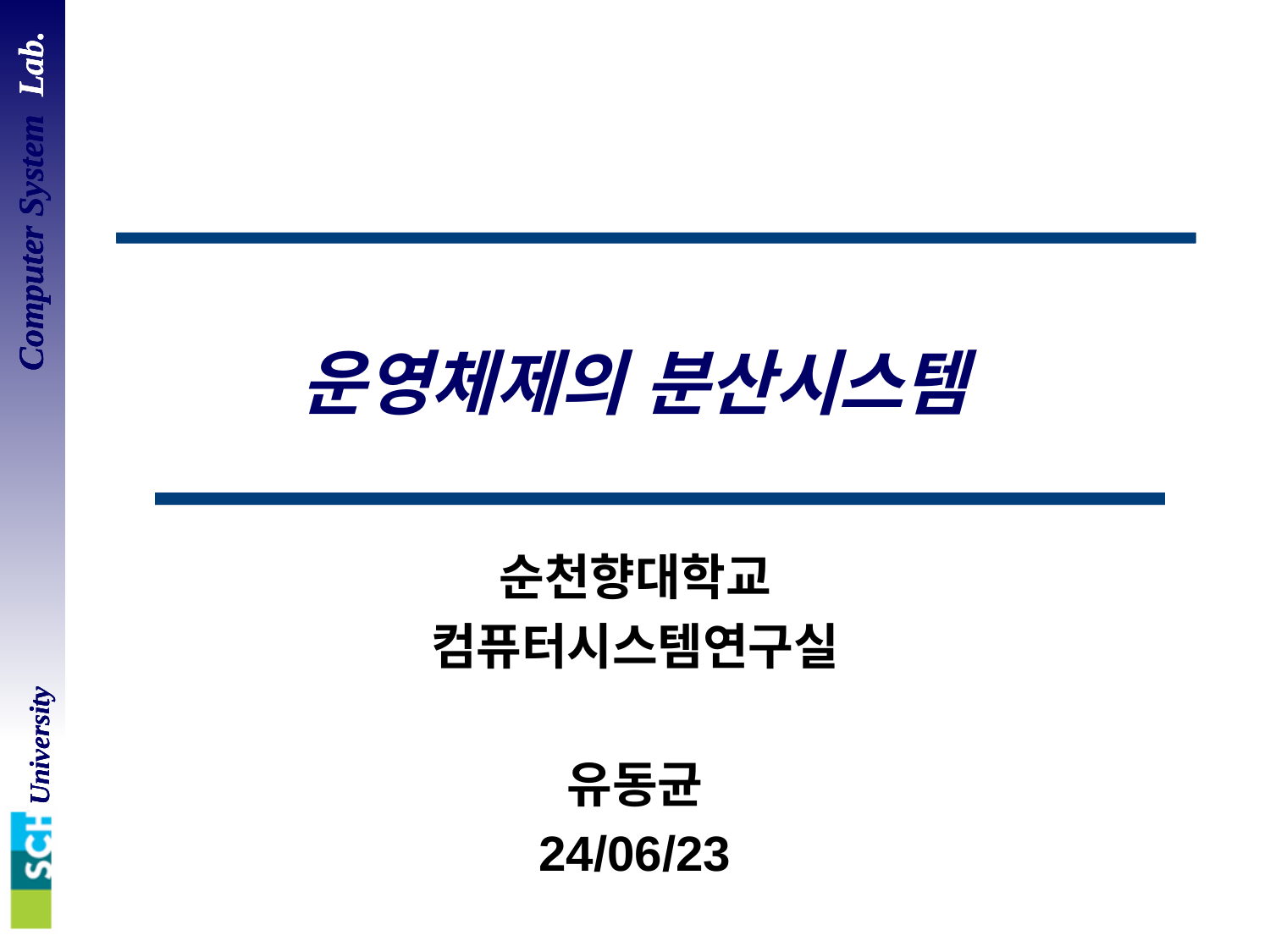

# 운영체제의 분산시스템
순천향대학교
컴퓨터시스템연구실

유동균
24/06/23